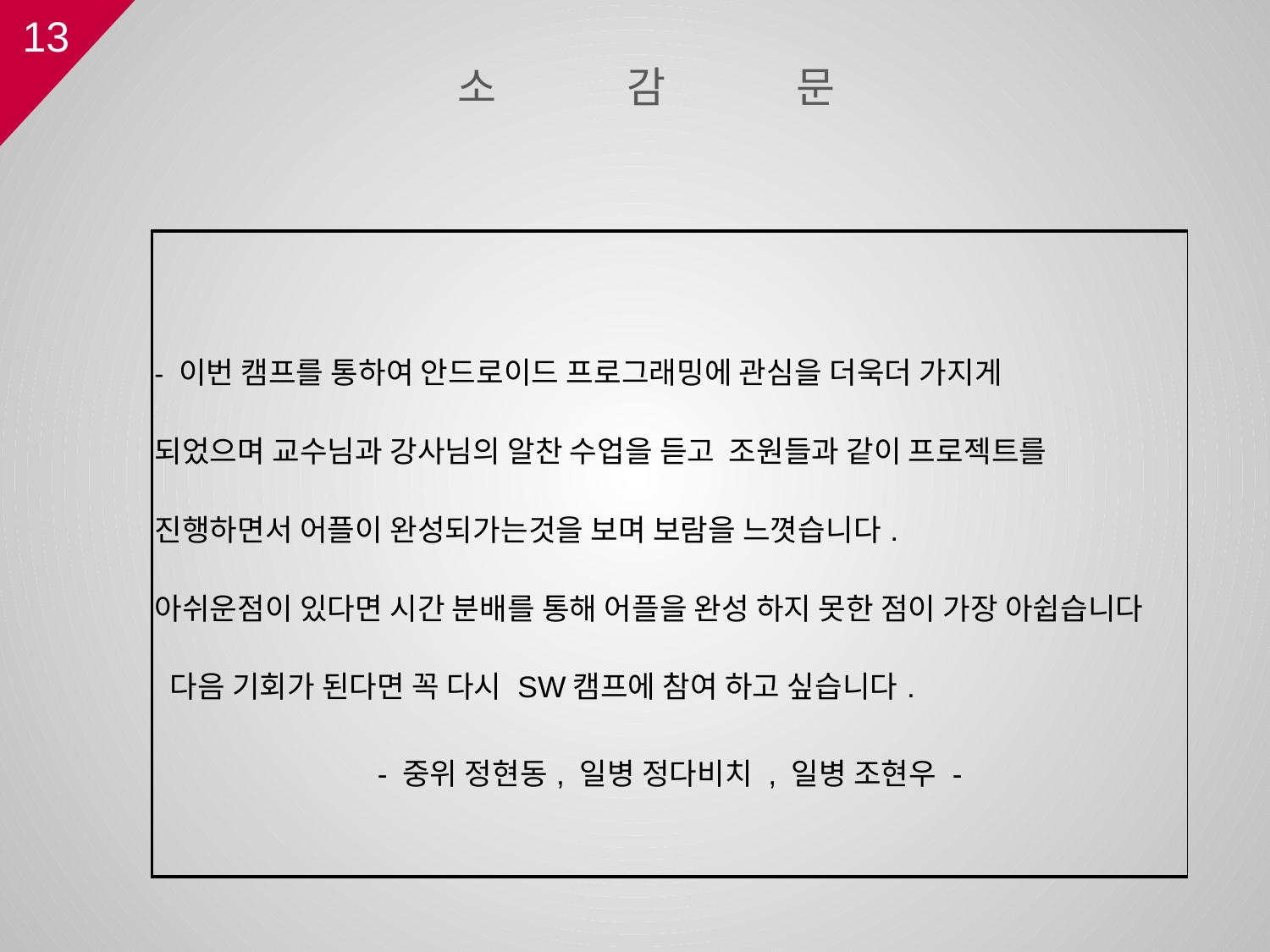

# 소           감           문
| - 이번 캠프를 통하여 안드로이드 프로그래밍에 관심을 더욱더 가지게 되었으며 교수님과 강사님의 알찬 수업을 듣고 조원들과 같이 프로젝트를 진행하면서 어플이 완성되가는것을 보며 보람을 느꼇습니다. 아쉬운점이 있다면 시간 분배를 통해 어플을 완성 하지 못한 점이 가장 아쉽습니다 다음 기회가 된다면 꼭 다시 SW캠프에 참여 하고 싶습니다. - 중위 정현동, 일병 정다비치 , 일병 조현우 - |
| --- |